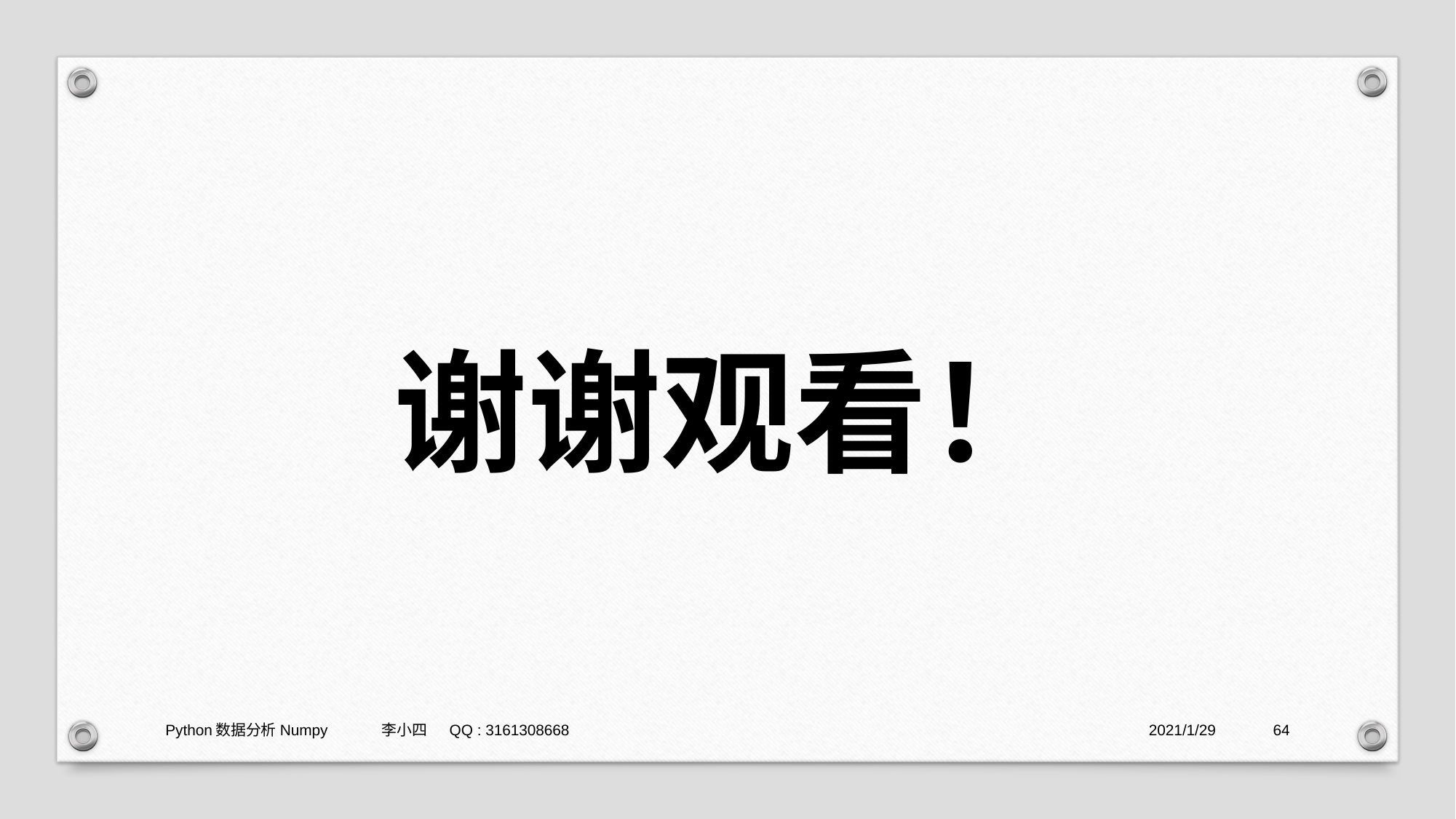

谢谢观看！
Python数据分析Numpy            李小四    QQ : 3161308668
2021/1/29
64